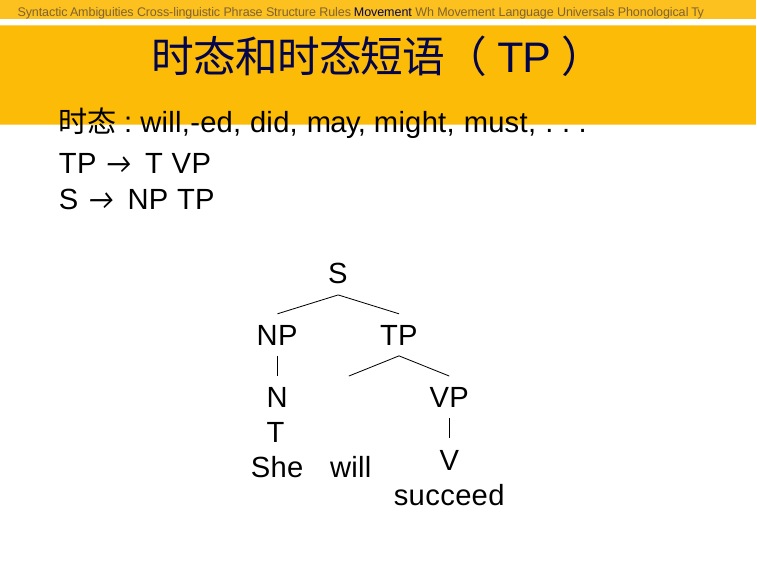

Syntactic Ambiguities Cross-linguistic Phrase Structure Rules Movement Wh Movement Language Universals Phonological Ty
# 时态和时态短语（TP）
时态: will,-ed, did, may, might, must, . . .  TP → T VP
S → NP TP
S

TP
NP
N	T
She	will

VP
V
succeed